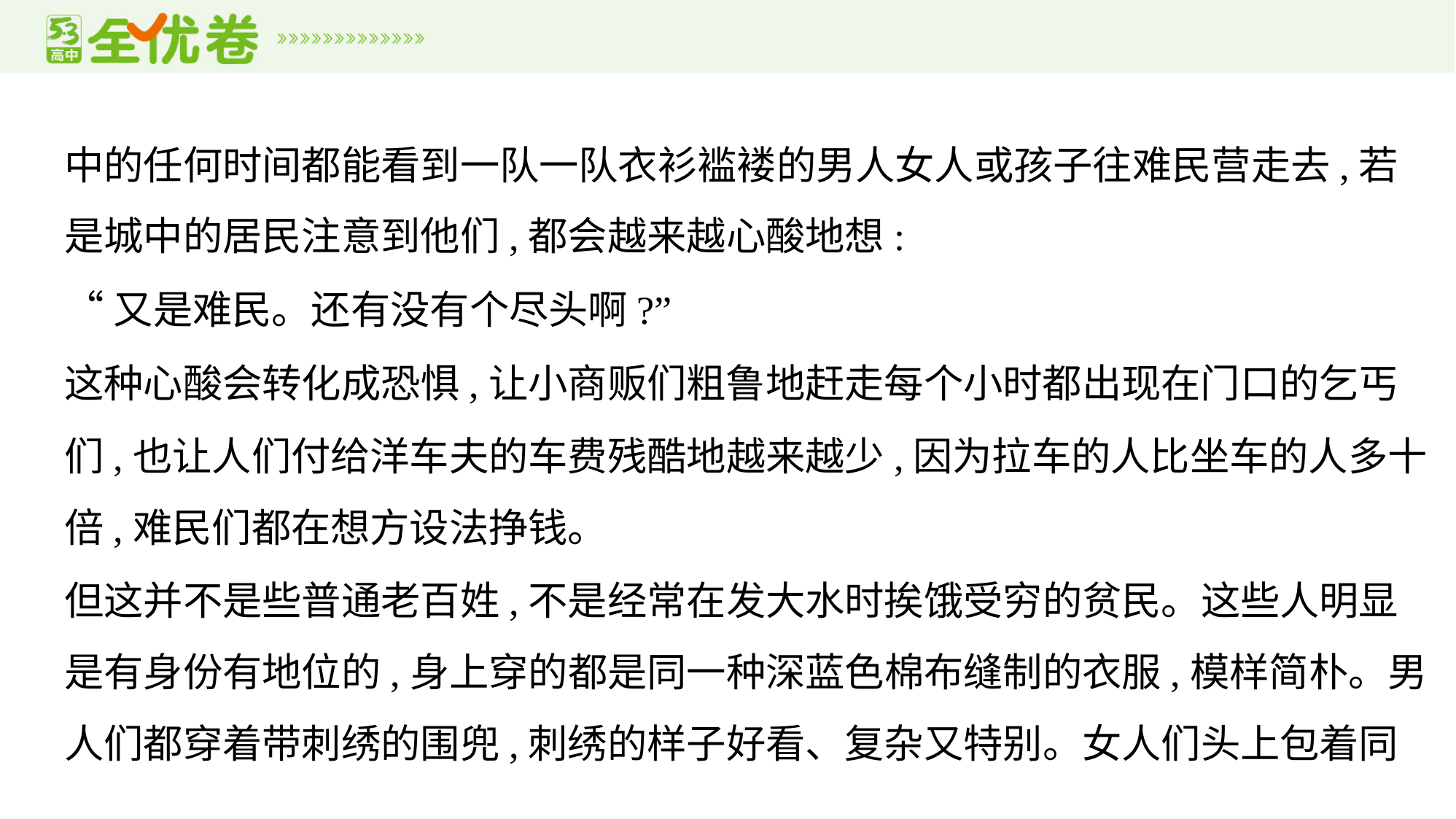

中的任何时间都能看到一队一队衣衫褴褛的男人女人或孩子往难民营走去,若
是城中的居民注意到他们,都会越来越心酸地想:
“又是难民。还有没有个尽头啊?”
这种心酸会转化成恐惧,让小商贩们粗鲁地赶走每个小时都出现在门口的乞丐
们,也让人们付给洋车夫的车费残酷地越来越少,因为拉车的人比坐车的人多十
倍,难民们都在想方设法挣钱。
但这并不是些普通老百姓,不是经常在发大水时挨饿受穷的贫民。这些人明显
是有身份有地位的,身上穿的都是同一种深蓝色棉布缝制的衣服,模样简朴。男
人们都穿着带刺绣的围兜,刺绣的样子好看、复杂又特别。女人们头上包着同